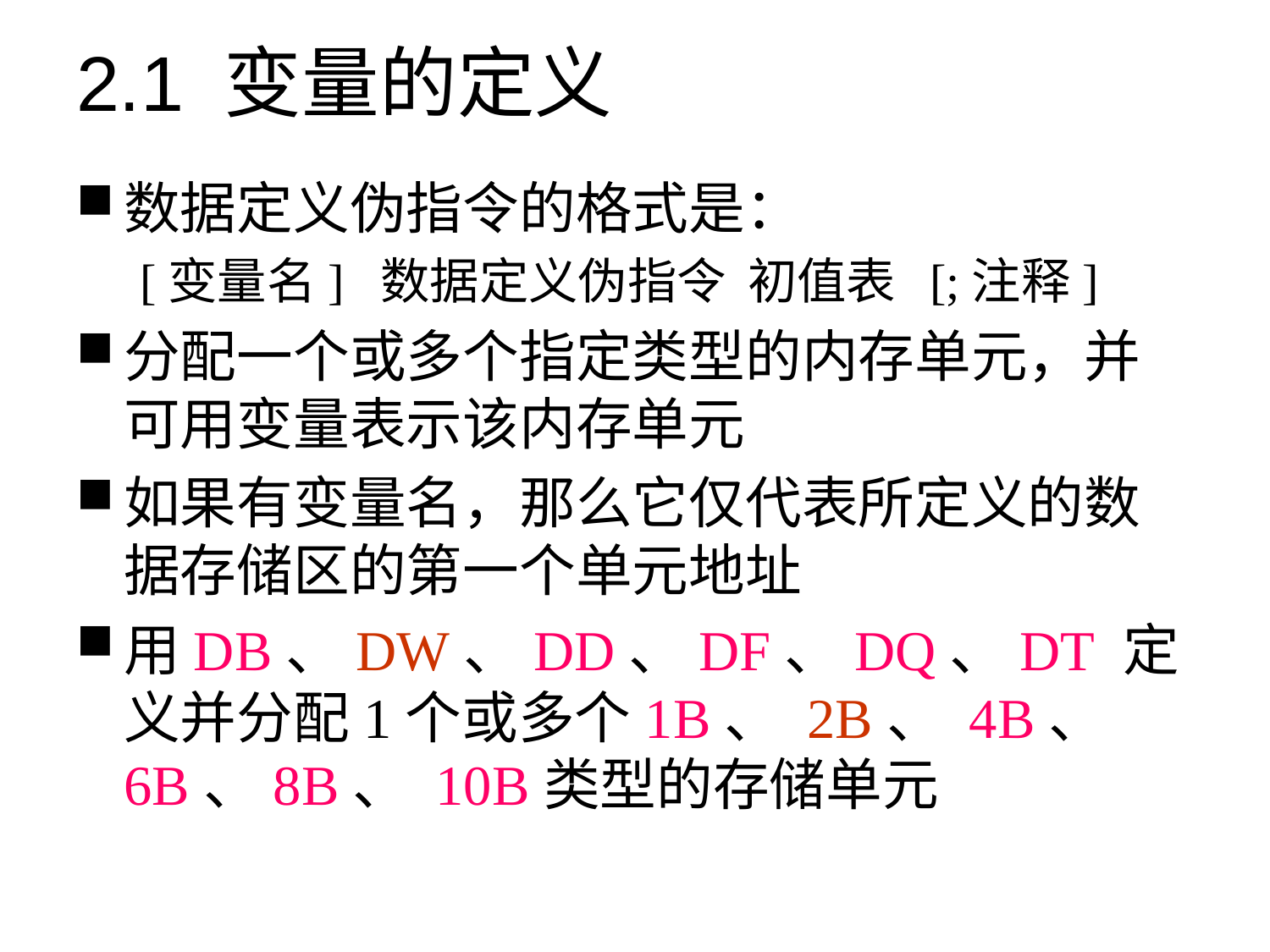

# 2.1 变量的定义
数据定义伪指令的格式是：
[变量名]  数据定义伪指令  初值表  [;注释]
分配一个或多个指定类型的内存单元，并可用变量表示该内存单元
如果有变量名，那么它仅代表所定义的数据存储区的第一个单元地址
用DB、DW、DD、DF、DQ、DT 定义并分配1个或多个1B、 2B、 4B、 6B、8B、 10B类型的存储单元